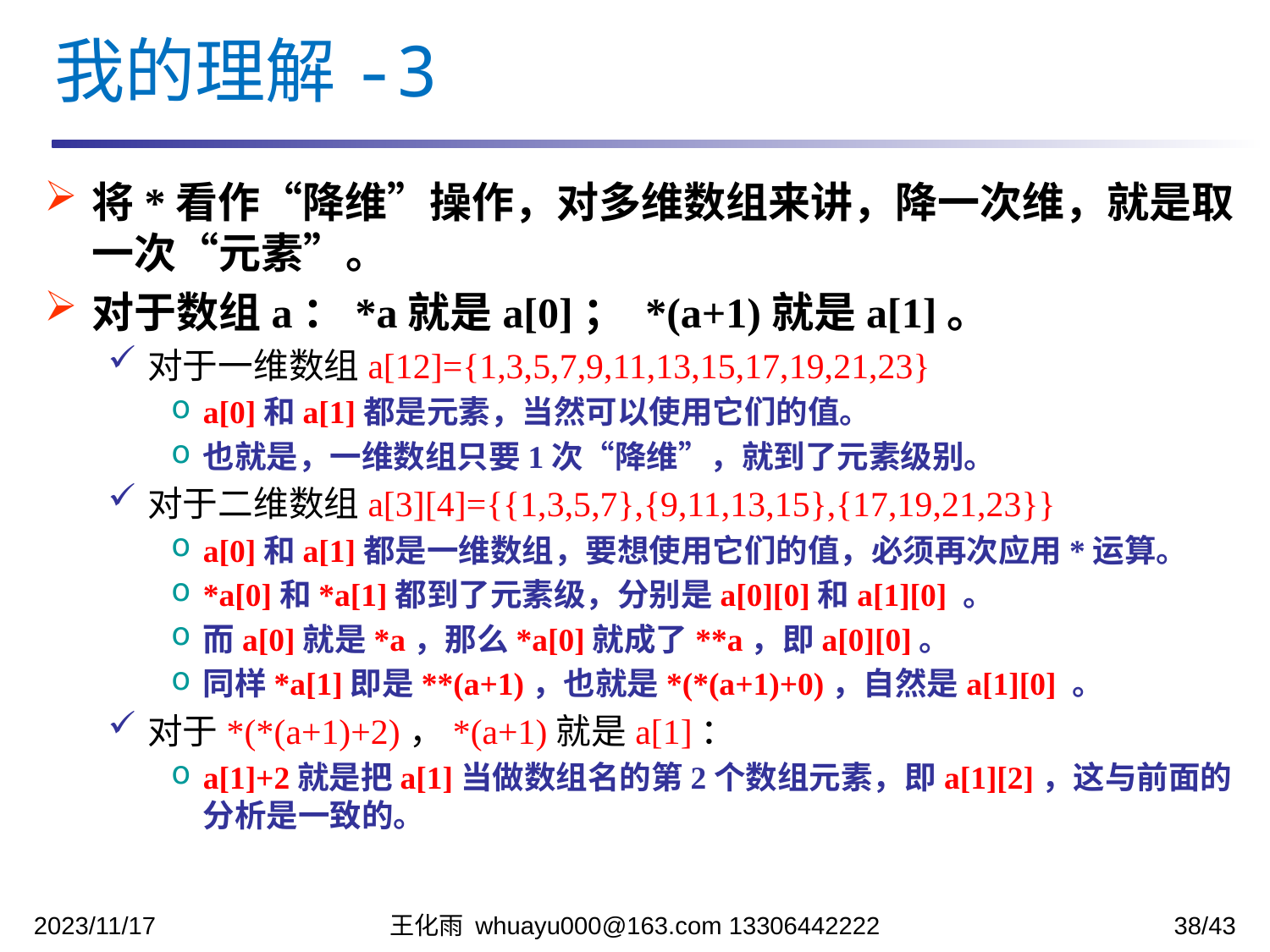

我的理解-3
将*看作“降维”操作，对多维数组来讲，降一次维，就是取一次“元素”。
对于数组a：*a就是a[0]； *(a+1)就是a[1]。
对于一维数组a[12]={1,3,5,7,9,11,13,15,17,19,21,23}
a[0]和a[1]都是元素，当然可以使用它们的值。
也就是，一维数组只要1次“降维”，就到了元素级别。
对于二维数组a[3][4]={{1,3,5,7},{9,11,13,15},{17,19,21,23}}
a[0]和a[1]都是一维数组，要想使用它们的值，必须再次应用*运算。
*a[0]和*a[1]都到了元素级，分别是a[0][0]和a[1][0] 。
而a[0]就是*a，那么*a[0]就成了**a，即a[0][0]。
同样*a[1]即是**(a+1)，也就是*(*(a+1)+0)，自然是a[1][0] 。
对于*(*(a+1)+2)，*(a+1)就是a[1]：
a[1]+2就是把a[1]当做数组名的第2个数组元素，即a[1][2]，这与前面的分析是一致的。
2023/11/17
王化雨 whuayu000@163.com 13306442222
38/43